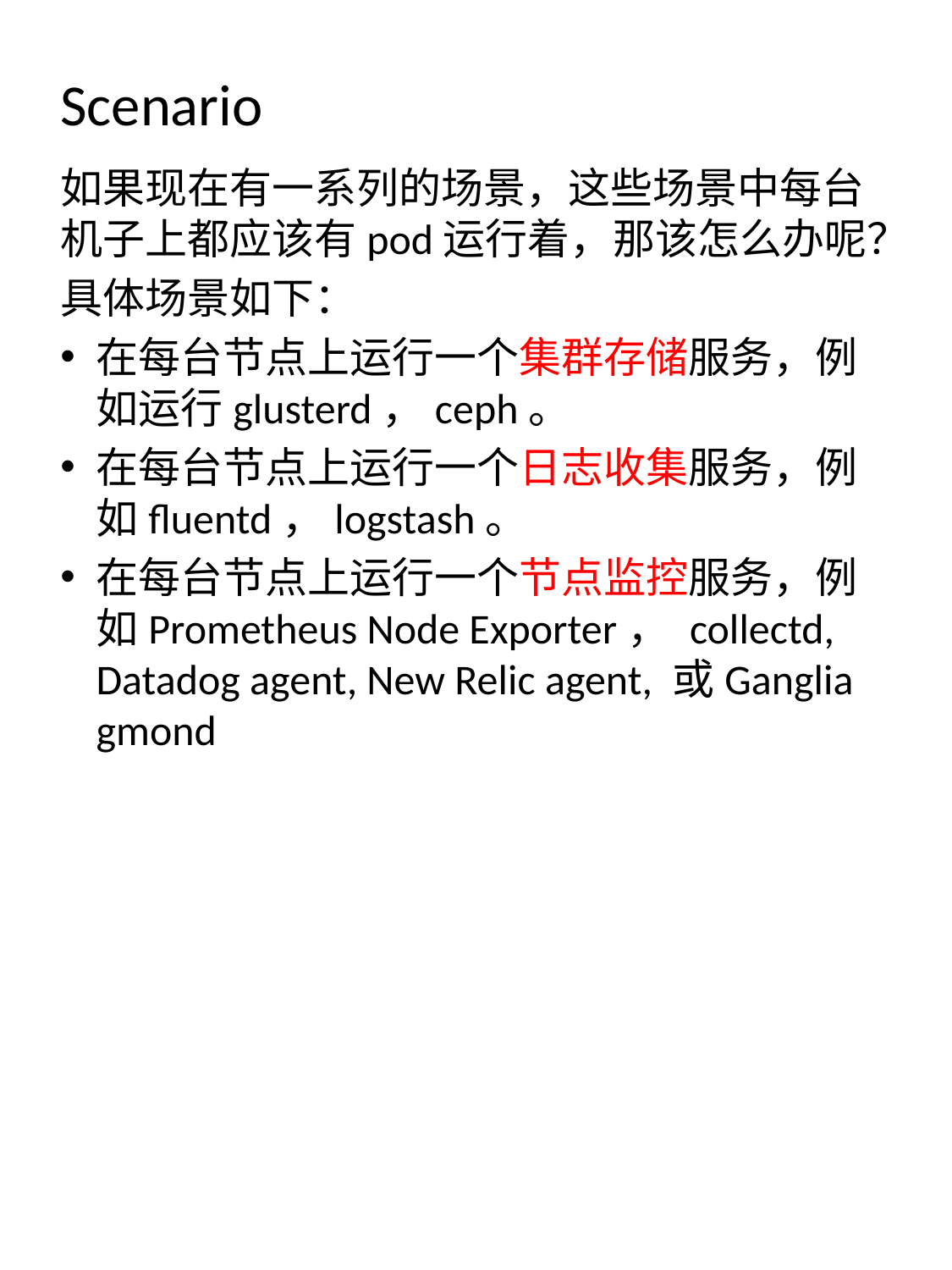

# Scenario
如果现在有一系列的场景，这些场景中每台机子上都应该有pod运行着，那该怎么办呢？
具体场景如下：
在每台节点上运行一个集群存储服务，例如运行glusterd，ceph。
在每台节点上运行一个日志收集服务，例如fluentd，logstash。
在每台节点上运行一个节点监控服务，例如Prometheus Node Exporter， collectd, Datadog agent, New Relic agent, 或Ganglia gmond